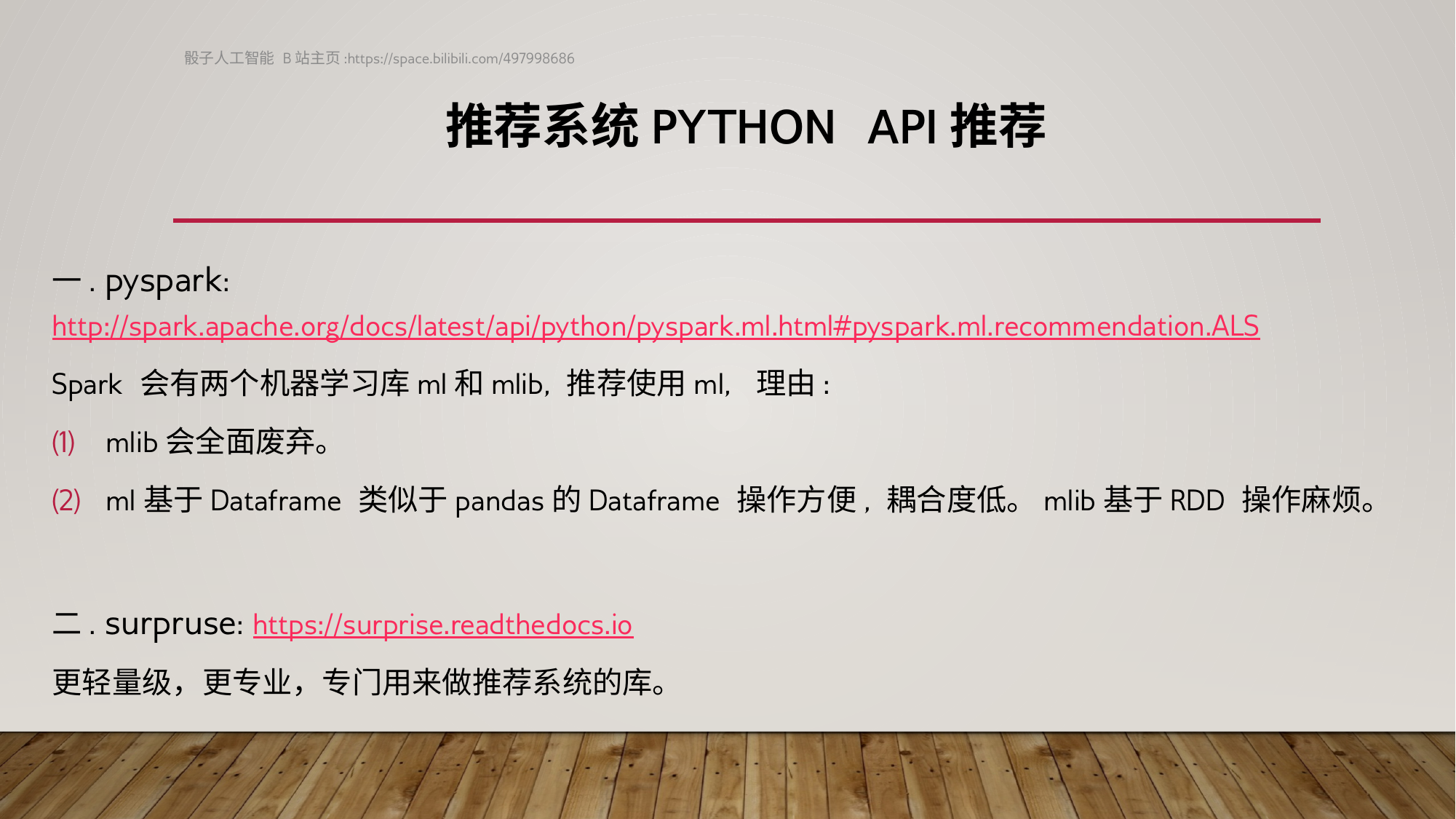

骰子人工智能 B站主页:https://space.bilibili.com/497998686
# 推荐系统python  API推荐
一. pyspark: http://spark.apache.org/docs/latest/api/python/pyspark.ml.html#pyspark.ml.recommendation.ALS
Spark 会有两个机器学习库ml和mlib, 推荐使用ml,  理由:
mlib会全面废弃。
ml基于Dataframe 类似于pandas的Dataframe 操作方便, 耦合度低。mlib基于RDD 操作麻烦。

二. surpruse: https://surprise.readthedocs.io
更轻量级，更专业，专门用来做推荐系统的库。